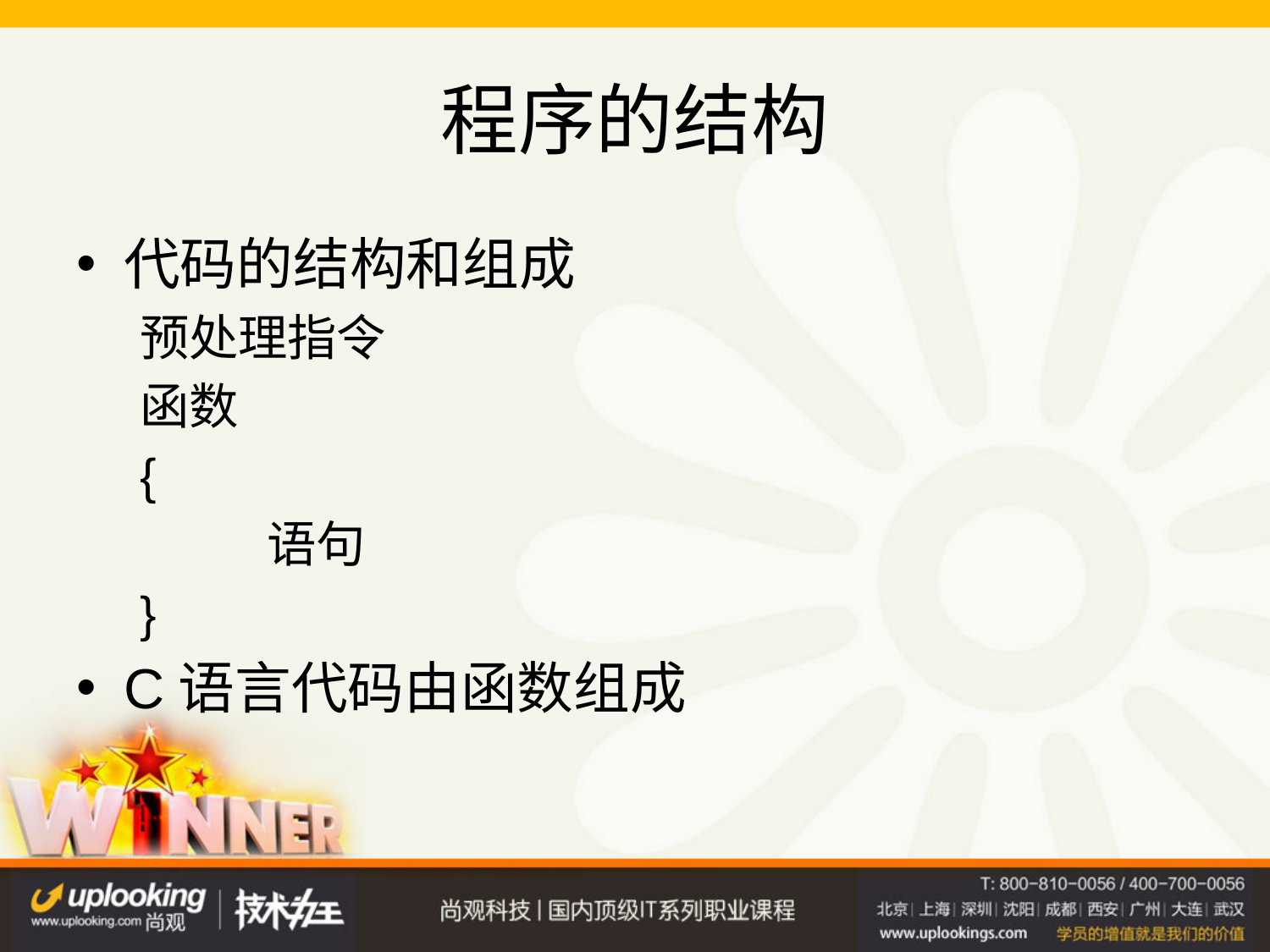

# 程序的结构
代码的结构和组成
预处理指令
函数
{
语句
}
C语言代码由函数组成